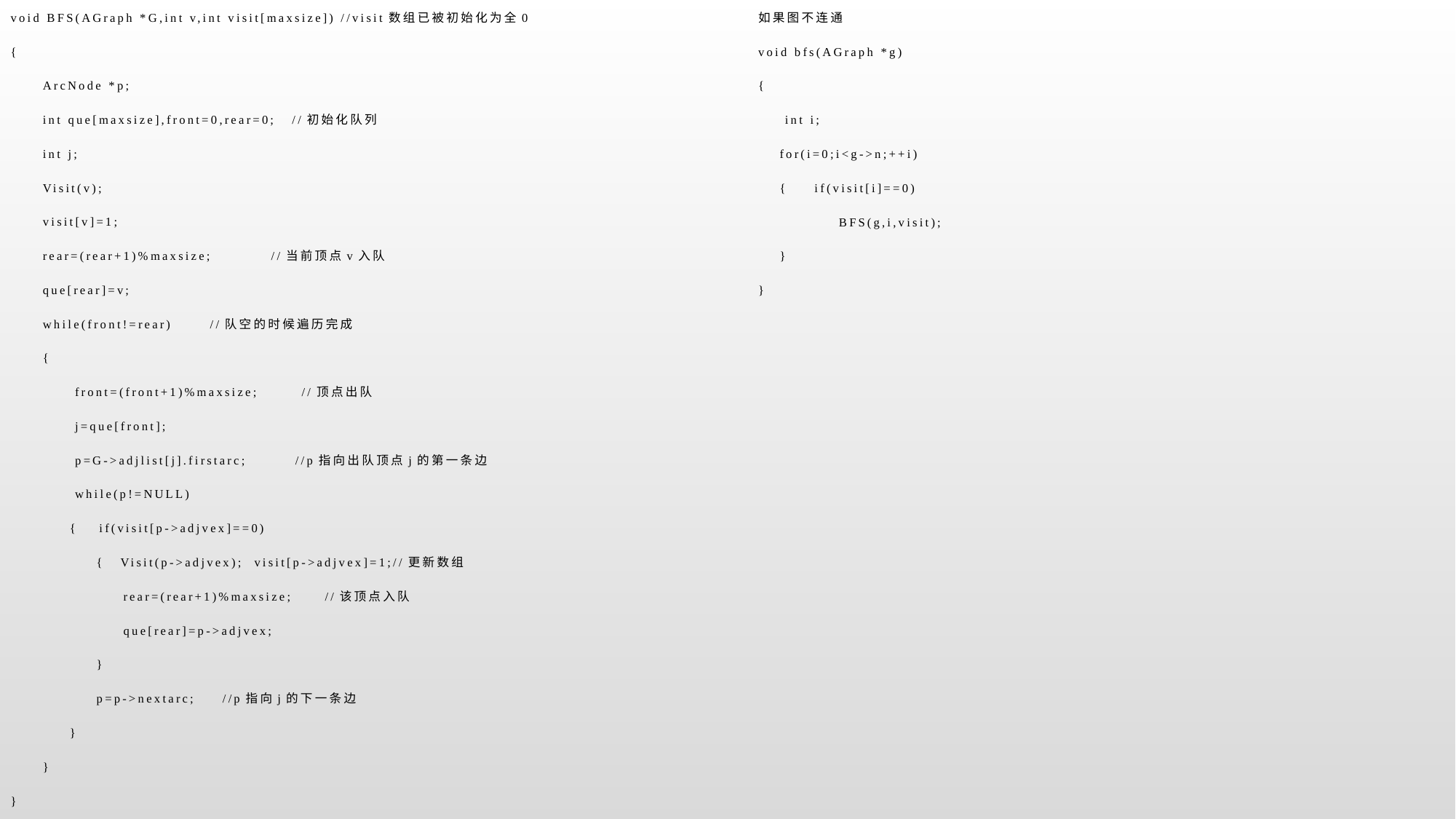

void BFS(AGraph *G,int v,int visit[maxsize]) //visit数组已被初始化为全0
{
      ArcNode *p;
      int que[maxsize],front=0,rear=0;   //初始化队列
      int j;
      Visit(v);
      visit[v]=1;
      rear=(rear+1)%maxsize;           //当前顶点v入队
      que[rear]=v;
      while(front!=rear)       //队空的时候遍历完成
      {
            front=(front+1)%maxsize;        //顶点出队
            j=que[front];
            p=G->adjlist[j].firstarc;         //p指向出队顶点j的第一条边
            while(p!=NULL)
           {    if(visit[p->adjvex]==0)
                {   Visit(p->adjvex);  visit[p->adjvex]=1;//更新数组
                     rear=(rear+1)%maxsize;      //该顶点入队
                     que[rear]=p->adjvex;
                }
                p=p->nextarc;     //p指向j的下一条边
           }
      }
}
如果图不连通
void bfs(AGraph *g)
{
     int i;
    for(i=0;i<g->n;++i)
    {     if(visit[i]==0)
               BFS(g,i,visit);
    }
}